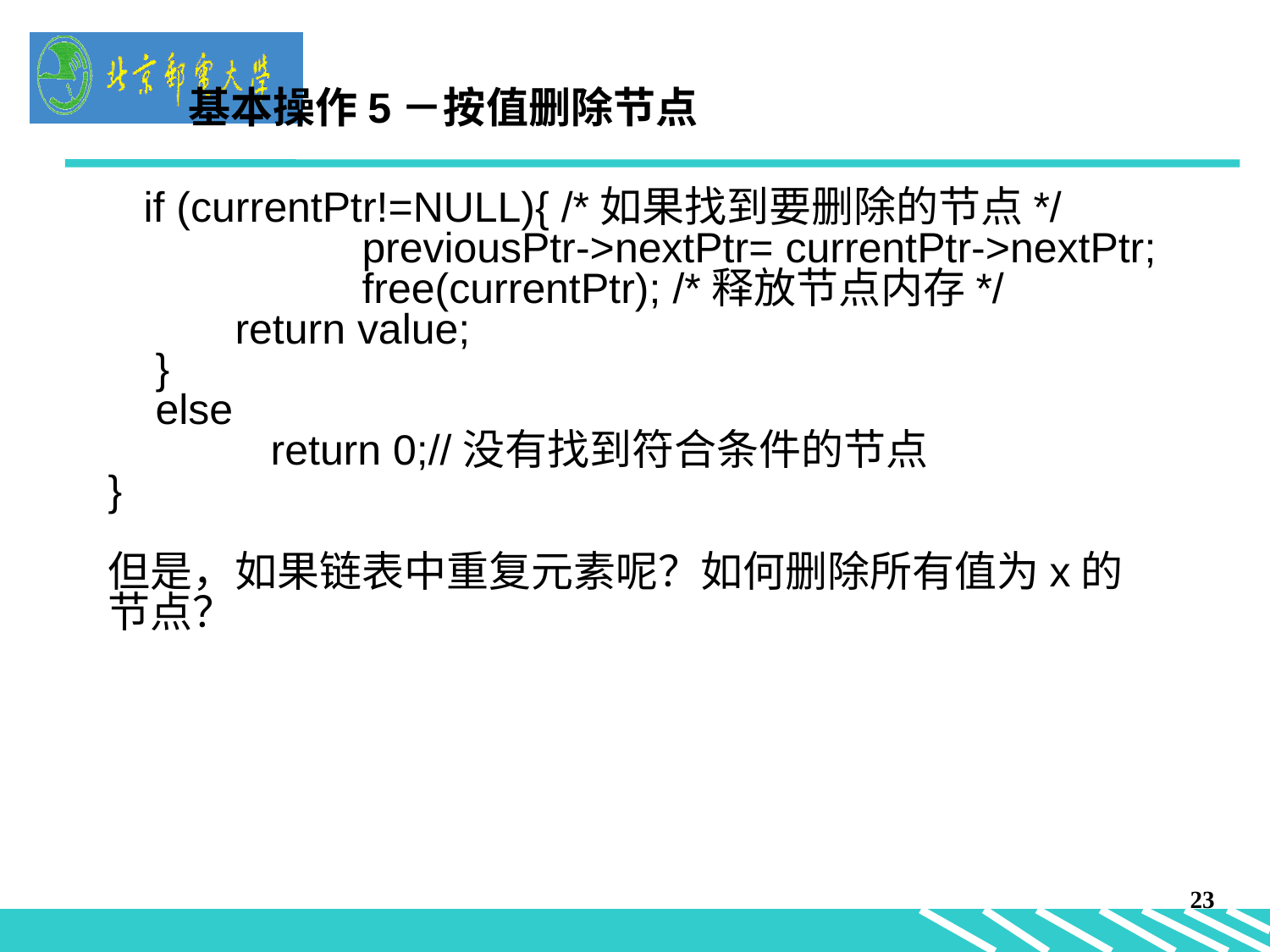

基本操作5－按值删除节点
   if (currentPtr!=NULL){ /*如果找到要删除的节点*/
		previousPtr->nextPtr= currentPtr->nextPtr;
 	   	free(currentPtr); /*释放节点内存*/
        	return value;
    }
    else
    	   return 0;//没有找到符合条件的节点
}

但是，如果链表中重复元素呢？如何删除所有值为x的节点？
23